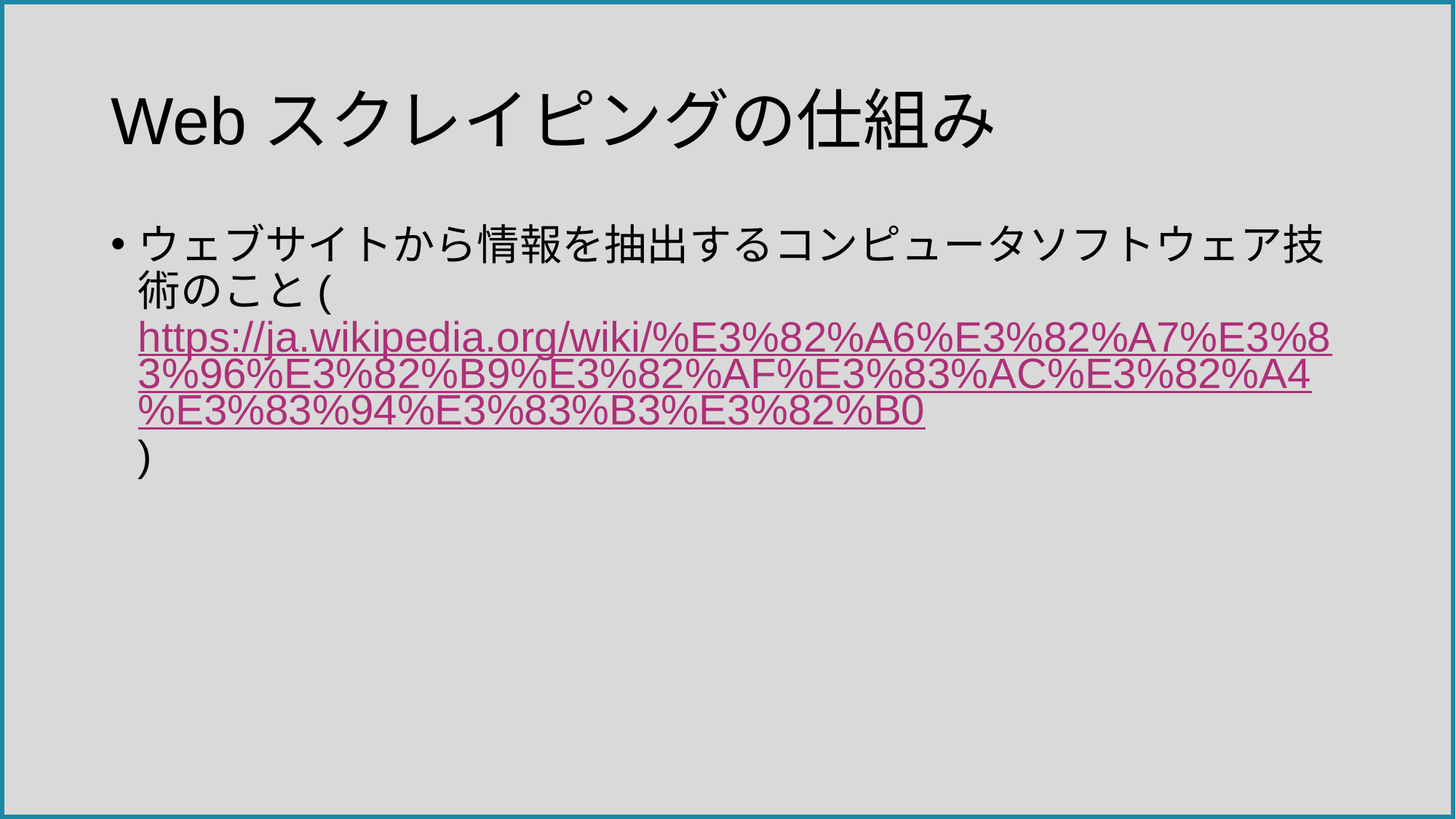

# Webスクレイピングの仕組み
ウェブサイトから情報を抽出するコンピュータソフトウェア技術のこと(https://ja.wikipedia.org/wiki/%E3%82%A6%E3%82%A7%E3%83%96%E3%82%B9%E3%82%AF%E3%83%AC%E3%82%A4%E3%83%94%E3%83%B3%E3%82%B0)